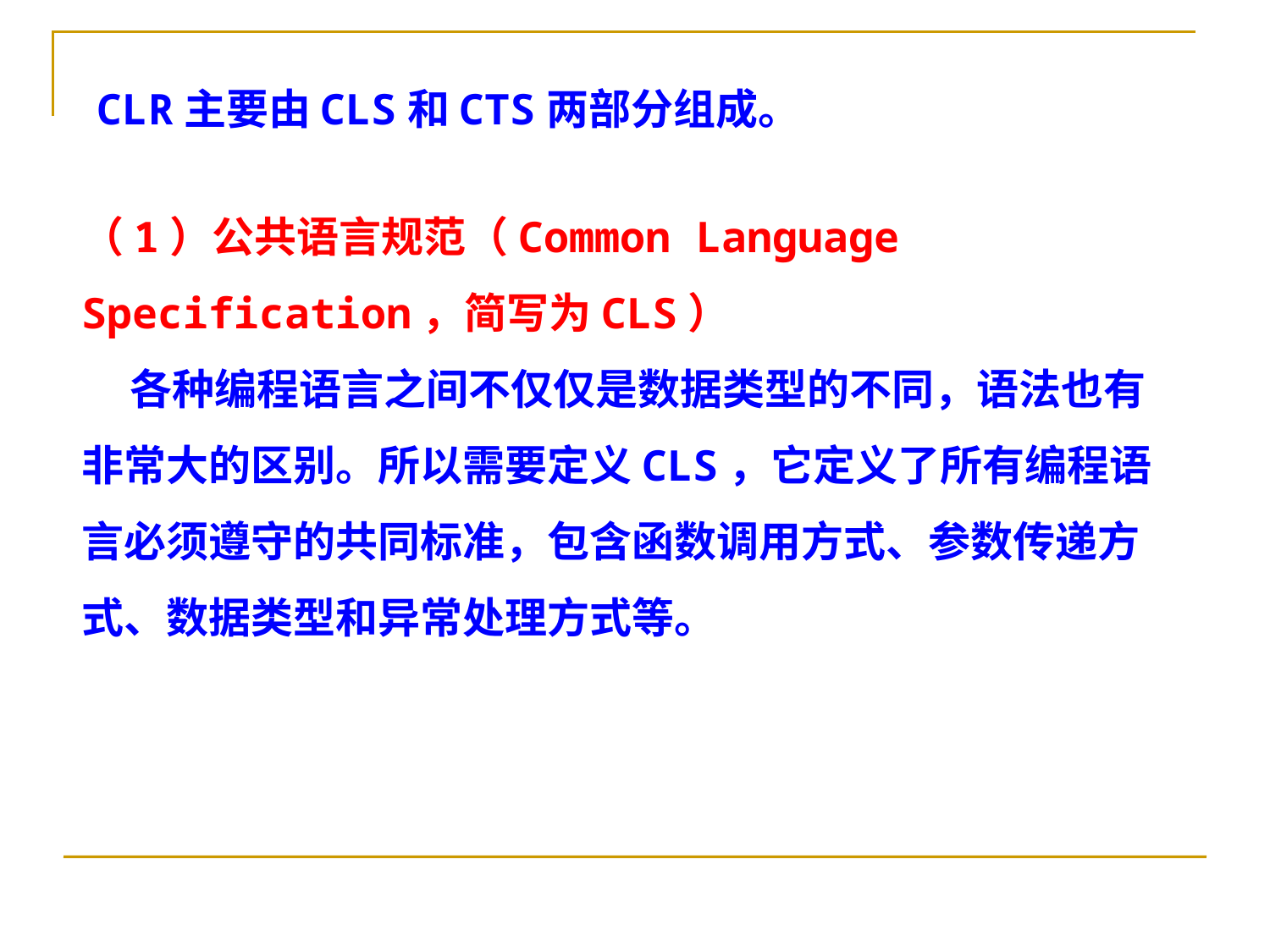

CLR主要由CLS和CTS两部分组成。
（1）公共语言规范（Common Language Specification，简写为CLS）
    各种编程语言之间不仅仅是数据类型的不同，语法也有非常大的区别。所以需要定义CLS，它定义了所有编程语言必须遵守的共同标准，包含函数调用方式、参数传递方式、数据类型和异常处理方式等。